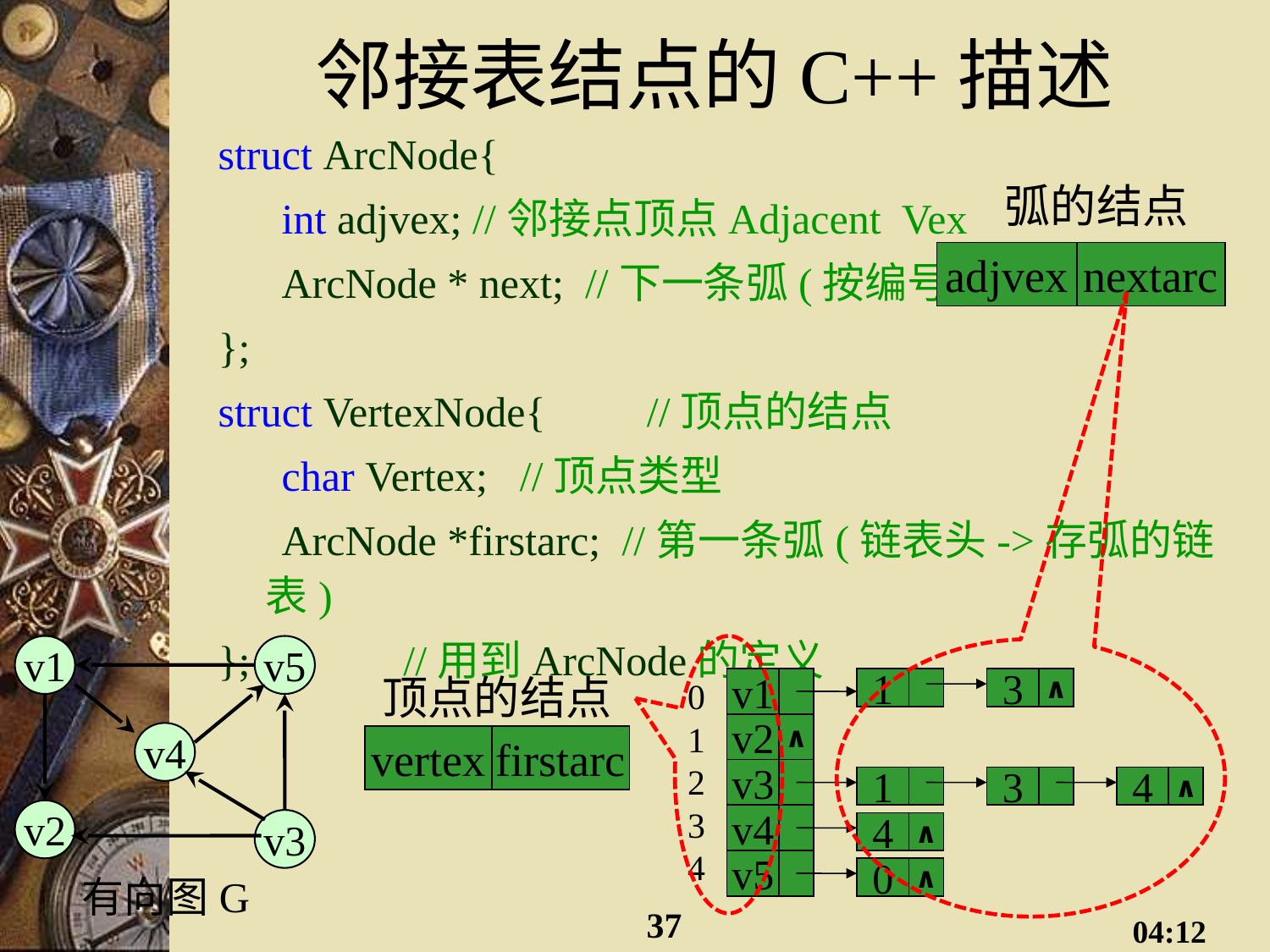

# 邻接表结点的C++描述
struct ArcNode{
      int adjvex; //邻接点顶点Adjacent  Vex
      ArcNode * next;  //下一条弧(按编号)
};
struct VertexNode{	//顶点的结点
      char Vertex; 	//顶点类型
      ArcNode *firstarc;  //第一条弧(链表头->存弧的链表)
};		 //用到ArcNode的定义
 弧的结点
adjvex
nextarc
v1
v5

v4

v2
v3

有向图G

顶点的结点
vertex
firstarc
v1

1

3
∧

v2
∧
v3

1

3

4
∧

v4

4
∧

v5

0
∧

0
1
2
3
4